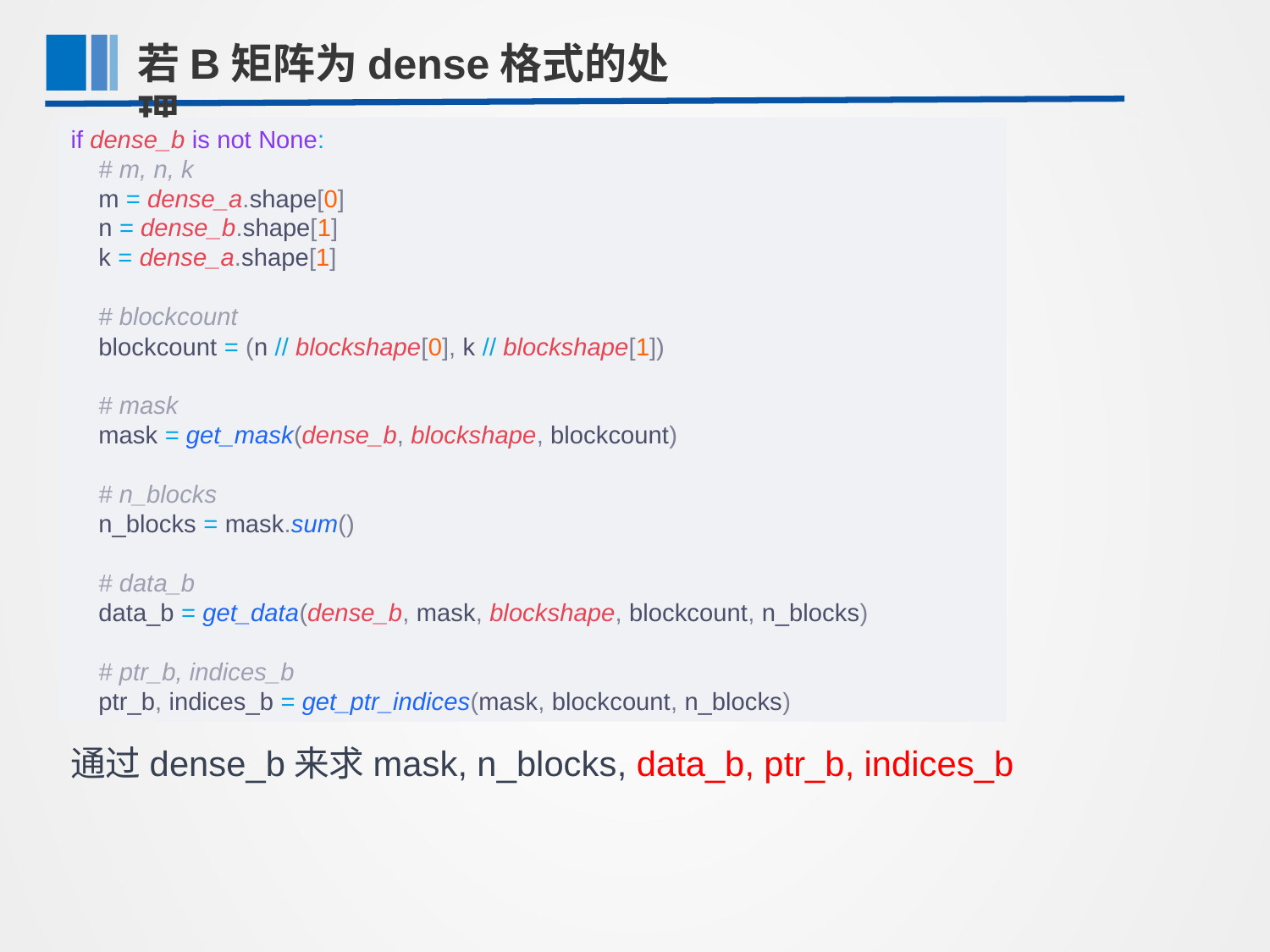

若B矩阵为dense格式的处理

第一部分
if dense_b is not None:
    # m, n, k
    m = dense_a.shape[0]
    n = dense_b.shape[1]
    k = dense_a.shape[1]
    # blockcount
    blockcount = (n // blockshape[0], k // blockshape[1])
    # mask
    mask = get_mask(dense_b, blockshape, blockcount)
    # n_blocks
    n_blocks = mask.sum()
    # data_b
    data_b = get_data(dense_b, mask, blockshape, blockcount, n_blocks)
    # ptr_b, indices_b
    ptr_b, indices_b = get_ptr_indices(mask, blockcount, n_blocks)
通过dense_b来求mask, n_blocks, data_b, ptr_b, indices_b